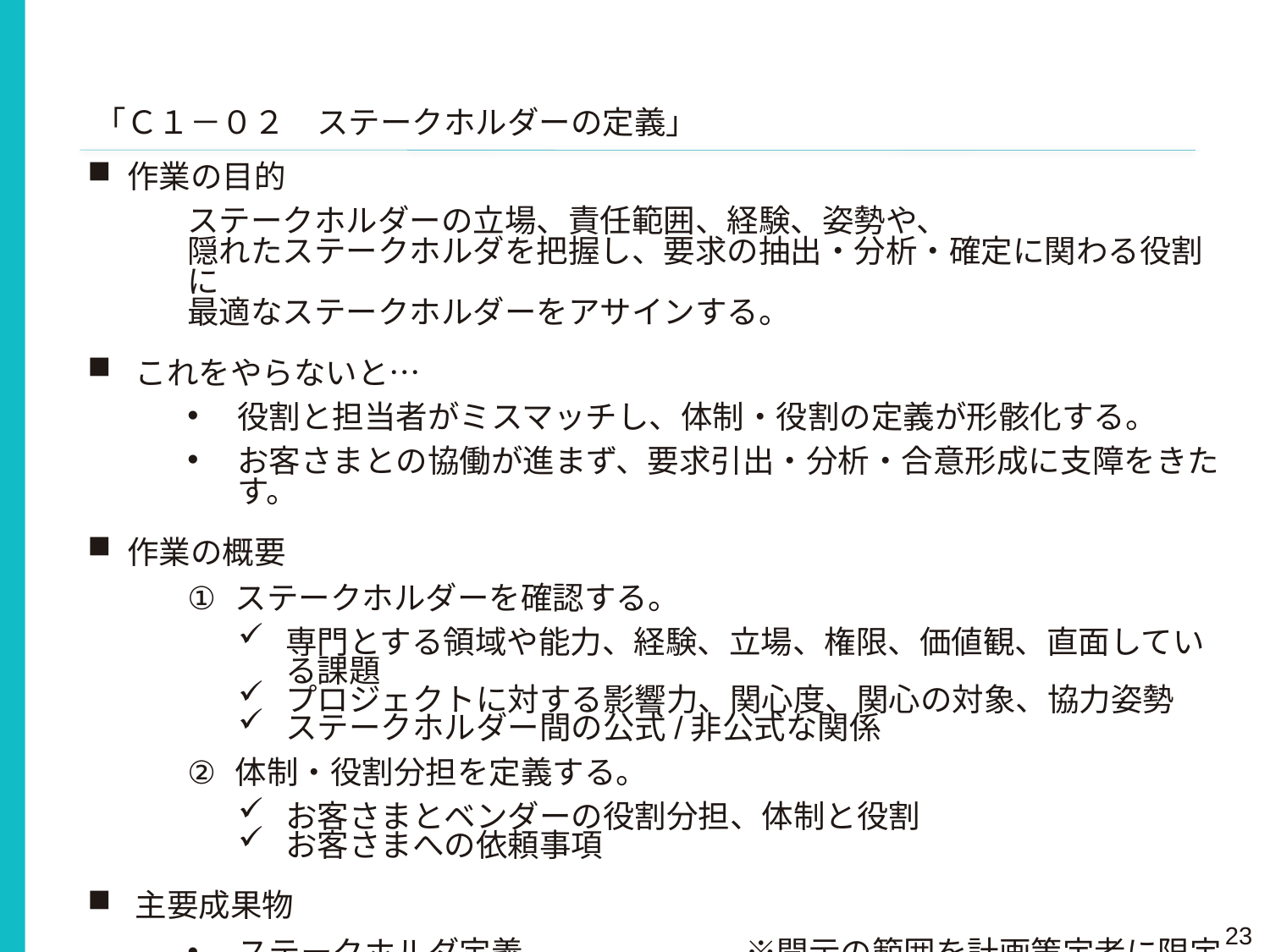

「Ｃ１－０２　ステークホルダーの定義」
作業の目的

ステークホルダーの立場、責任範囲、経験、姿勢や、
隠れたステークホルダを把握し、要求の抽出・分析・確定に関わる役割に
最適なステークホルダーをアサインする。

これをやらないと…

役割と担当者がミスマッチし、体制・役割の定義が形骸化する。

お客さまとの協働が進まず、要求引出・分析・合意形成に支障をきたす。

作業の概要

ステークホルダーを確認する。

専門とする領域や能力、経験、立場、権限、価値観、直面している課題
プロジェクトに対する影響力、関心度、関心の対象、協力姿勢
ステークホルダー間の公式/非公式な関係

体制・役割分担を定義する。

お客さまとベンダーの役割分担、体制と役割
お客さまへの依頼事項

主要成果物

ステークホルダ定義　　　　　　　※開示の範囲を計画策定者に限定する
要件定義計画書(体制図、役割一覧)
23